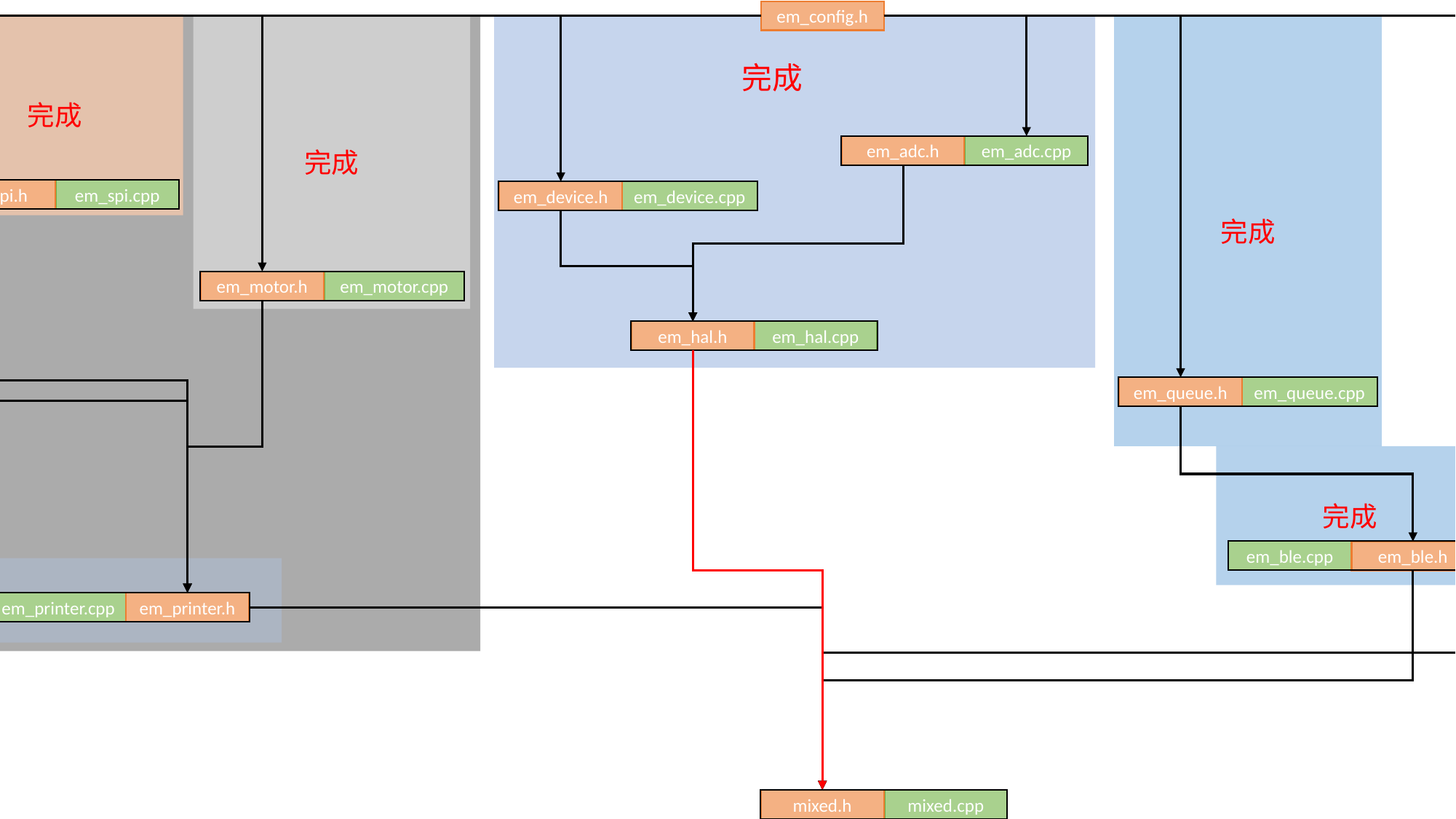

FlowChart

em_config.h
完成

完成

完成

完成

em_adc.h
em_adc.cpp

em_timer.h
em_timer.cpp

em_spi.h
em_spi.cpp

em_device.h
em_device.cpp

em_motor.h
em_motor.cpp

em_hal.h
em_hal.cpp

em_queue.h
em_queue.cpp
完成

em_button.h
em_button.cpp

em_ble.cpp
em_ble.h

em_printer.h
em_printer.cpp

mixed.h
mixed.cpp
优化方案
可以将 em_ble 与 em_queue 合并
尽量避免重复 #include
各个模块应该尽量独立，然后再 task 中再耦合
把所有类和宏的定义放到 config.h 文件中
把全局变量都定义到 config_setup 或者 em_task.cpp 中是否可以
把同时涉及 hal / printer / ble 的函数放到 em_task.cpp 中

em_task.h
em_task.cpp
main.cpp